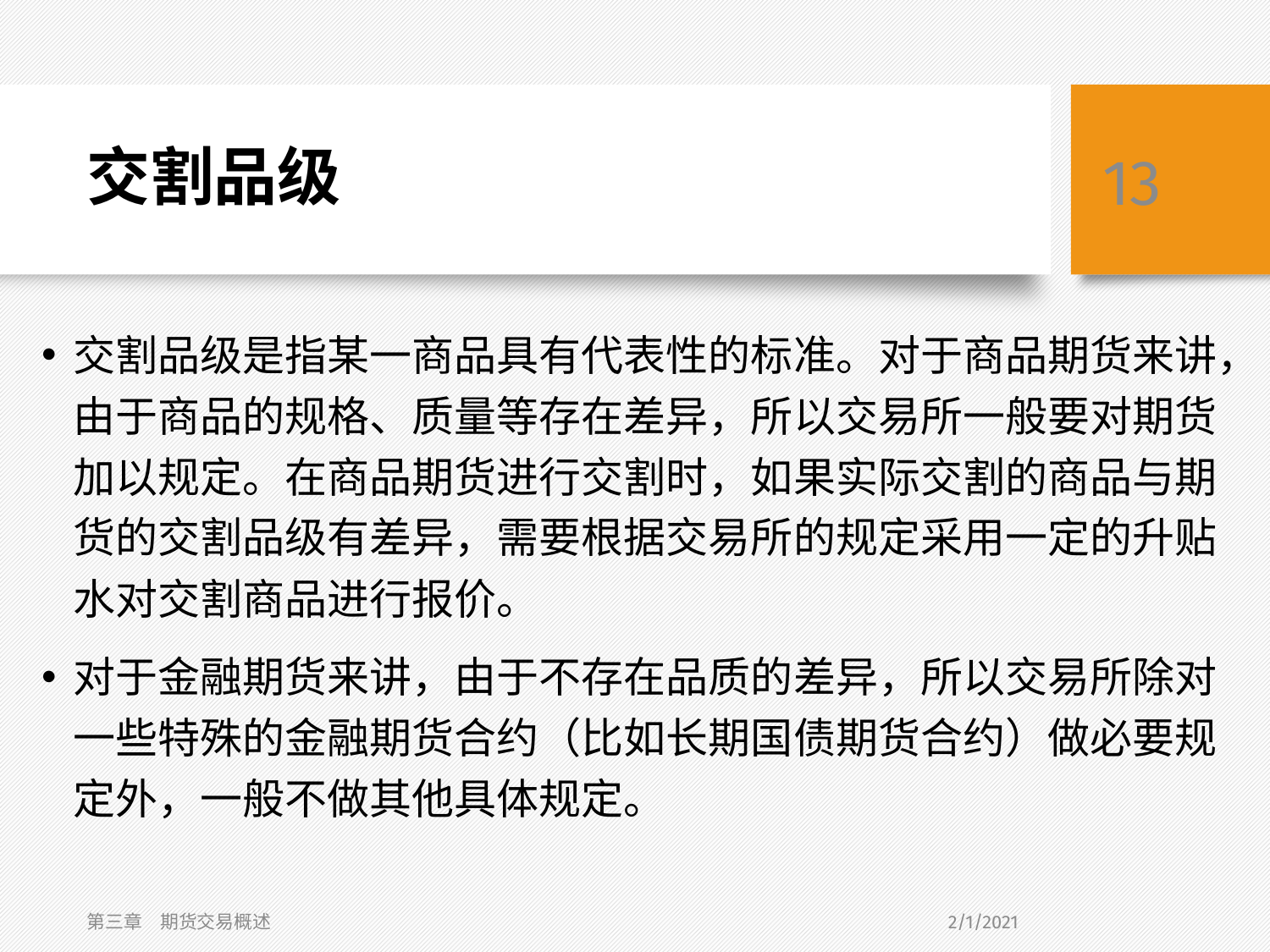

# 交割品级
13
交割品级是指某一商品具有代表性的标准。对于商品期货来讲，由于商品的规格、质量等存在差异，所以交易所一般要对期货加以规定。在商品期货进行交割时，如果实际交割的商品与期货的交割品级有差异，需要根据交易所的规定采用一定的升贴水对交割商品进行报价。
对于金融期货来讲，由于不存在品质的差异，所以交易所除对一些特殊的金融期货合约（比如长期国债期货合约）做必要规定外，一般不做其他具体规定。

2/1/2021
第三章　期货交易概述